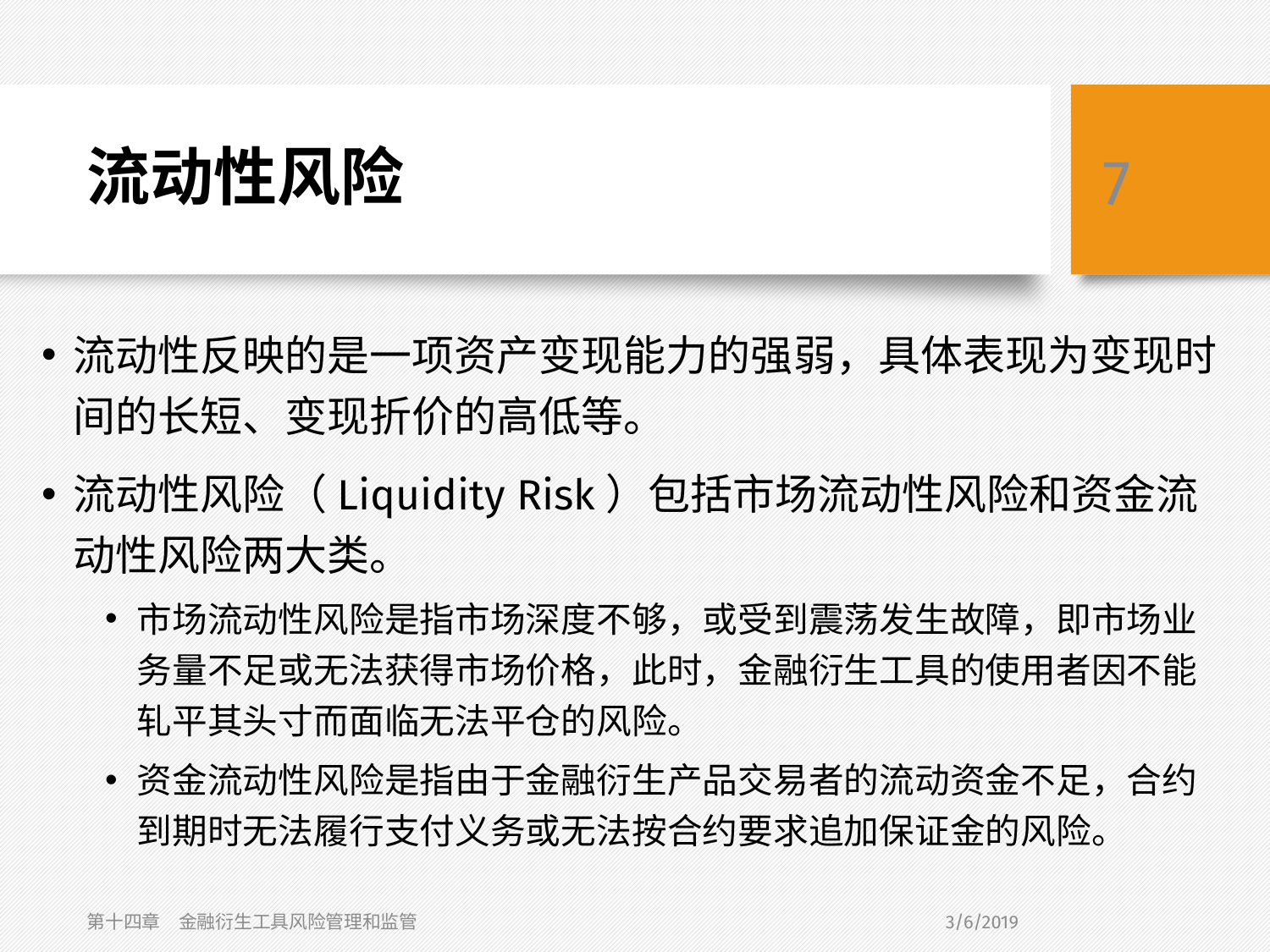

# 流动性风险
7
流动性反映的是一项资产变现能力的强弱，具体表现为变现时间的长短、变现折价的高低等。
流动性风险（Liquidity Risk）包括市场流动性风险和资金流动性风险两大类。
市场流动性风险是指市场深度不够，或受到震荡发生故障，即市场业务量不足或无法获得市场价格，此时，金融衍生工具的使用者因不能轧平其头寸而面临无法平仓的风险。
资金流动性风险是指由于金融衍生产品交易者的流动资金不足，合约到期时无法履行支付义务或无法按合约要求追加保证金的风险。

3/6/2019
第十四章　金融衍生工具风险管理和监管